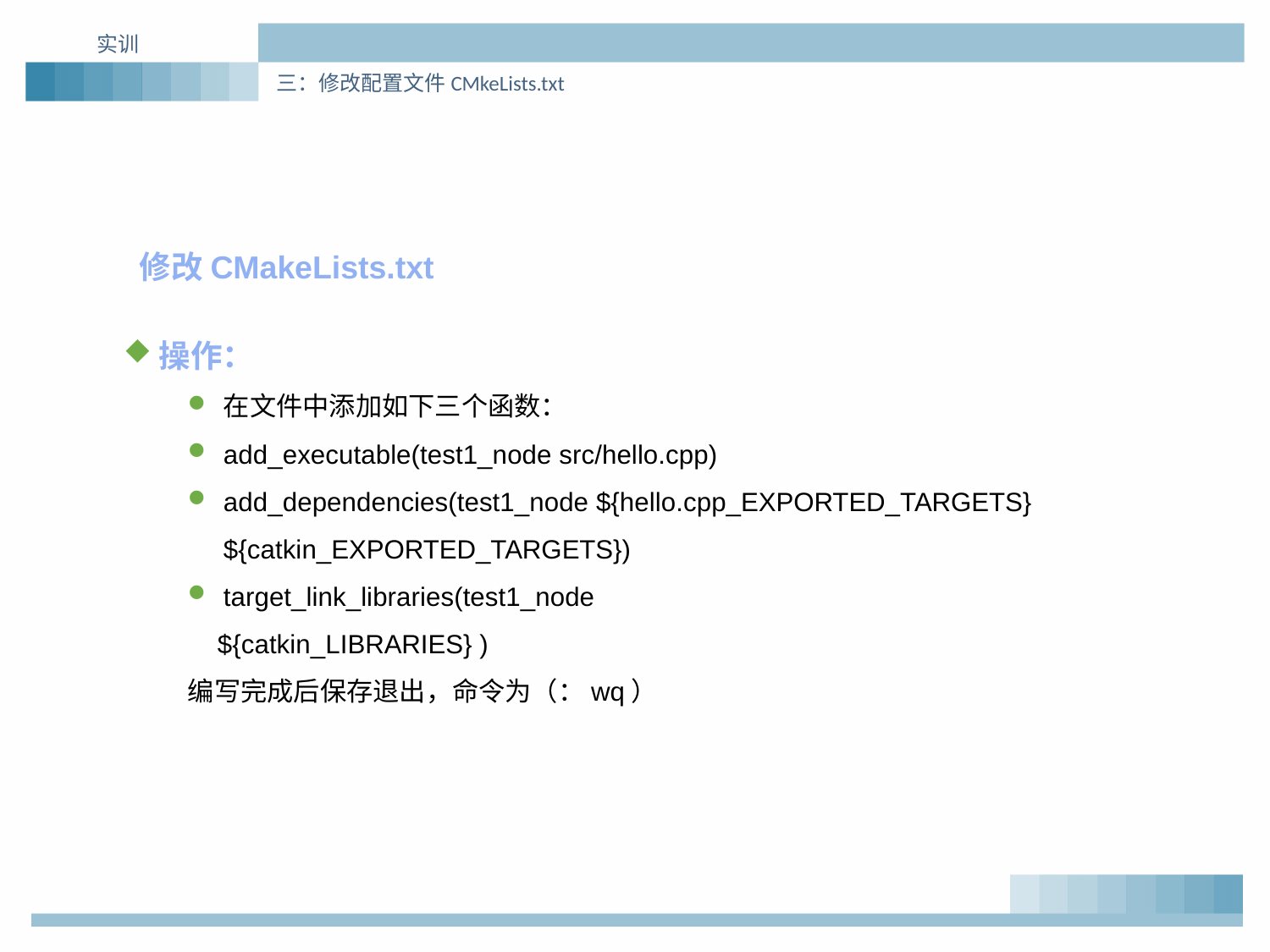

实训
三：修改配置文件CMkeLists.txt
修改CMakeLists.txt

操作：
在文件中添加如下三个函数：
add_executable(test1_node src/hello.cpp)
add_dependencies(test1_node ${hello.cpp_EXPORTED_TARGETS} ${catkin_EXPORTED_TARGETS})
target_link_libraries(test1_node
    ${catkin_LIBRARIES} )
编写完成后保存退出，命令为（：wq）